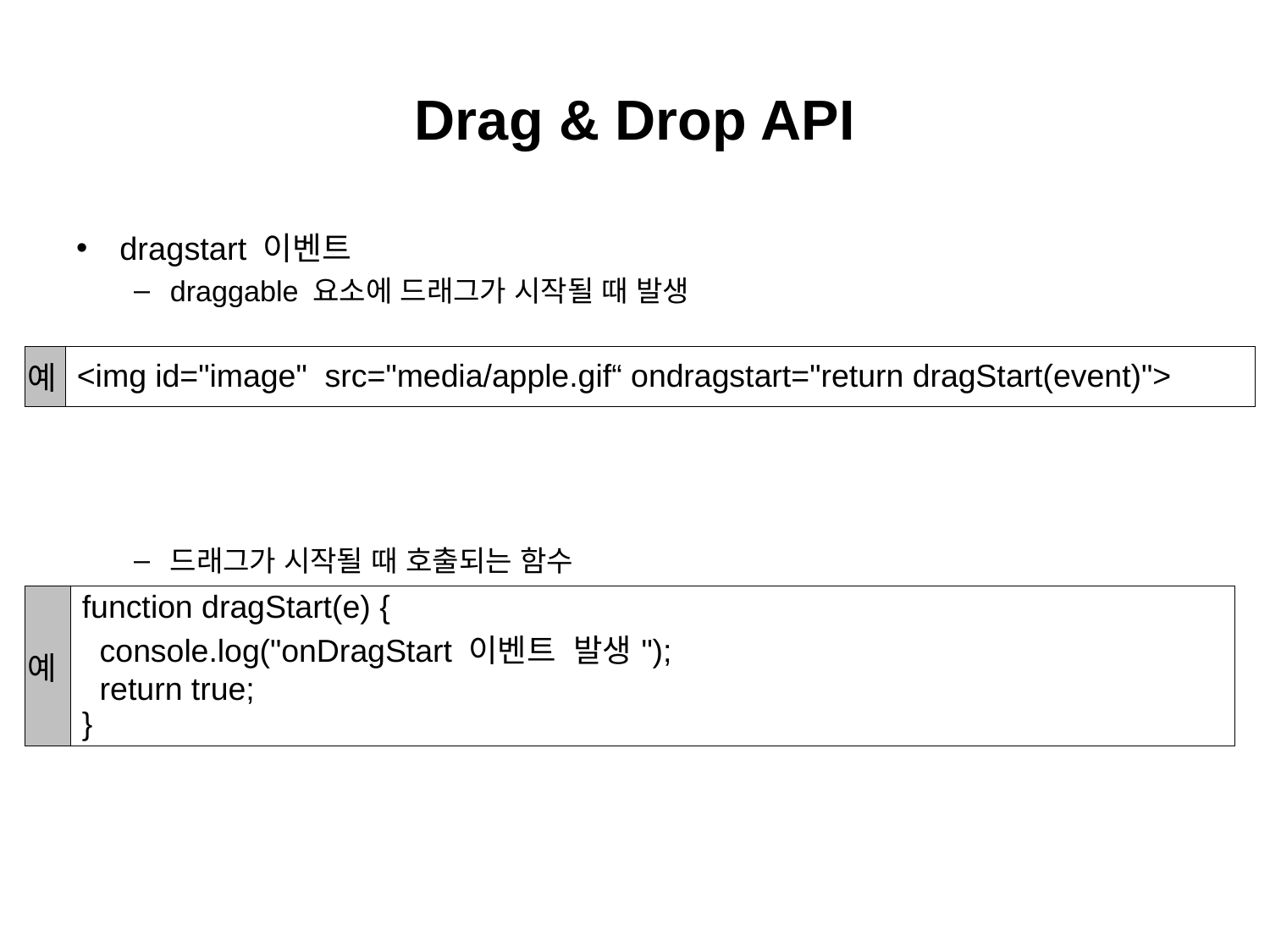

# Drag & Drop API
dragstart 이벤트
draggable 요소에 드래그가 시작될 때 발생

드래그가 시작될 때 호출되는 함수

| 예 | <img id="image" src="media/apple.gif“ ondragstart="return dragStart(event)"> |
| --- | --- |
| 예 | function dragStart(e) { console.log("onDragStart 이벤트 발생"); return true; } |
| --- | --- |